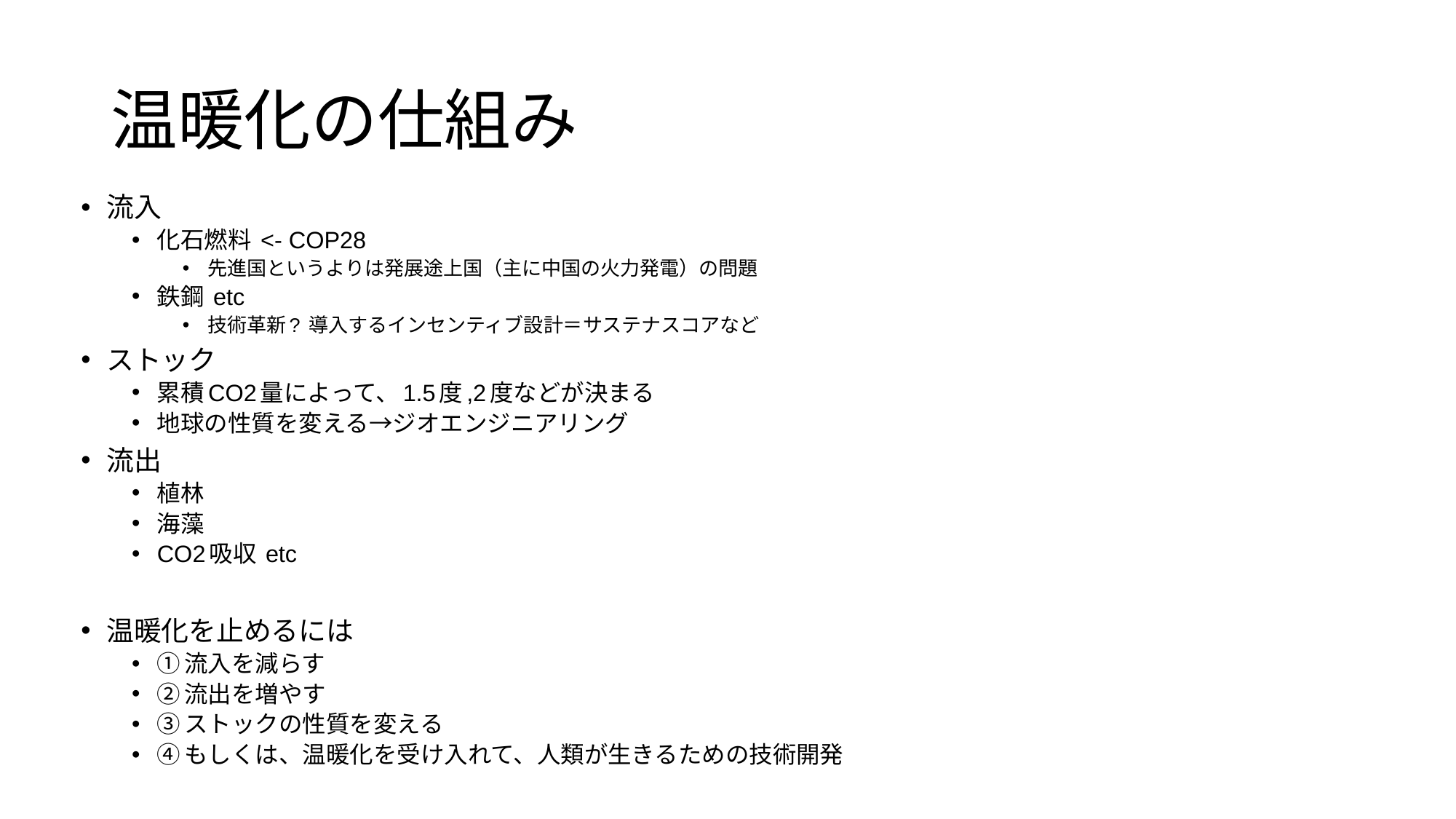

# 温暖化の仕組み
流入
化石燃料 <- COP28
先進国というよりは発展途上国（主に中国の火力発電）の問題
鉄鋼 etc
技術革新? 導入するインセンティブ設計＝サステナスコアなど
ストック
累積CO2量によって、1.5度,2度などが決まる
地球の性質を変える→ジオエンジニアリング
流出
植林
海藻
CO2吸収 etc

温暖化を止めるには
①流入を減らす
②流出を増やす
③ストックの性質を変える
④もしくは、温暖化を受け入れて、人類が生きるための技術開発